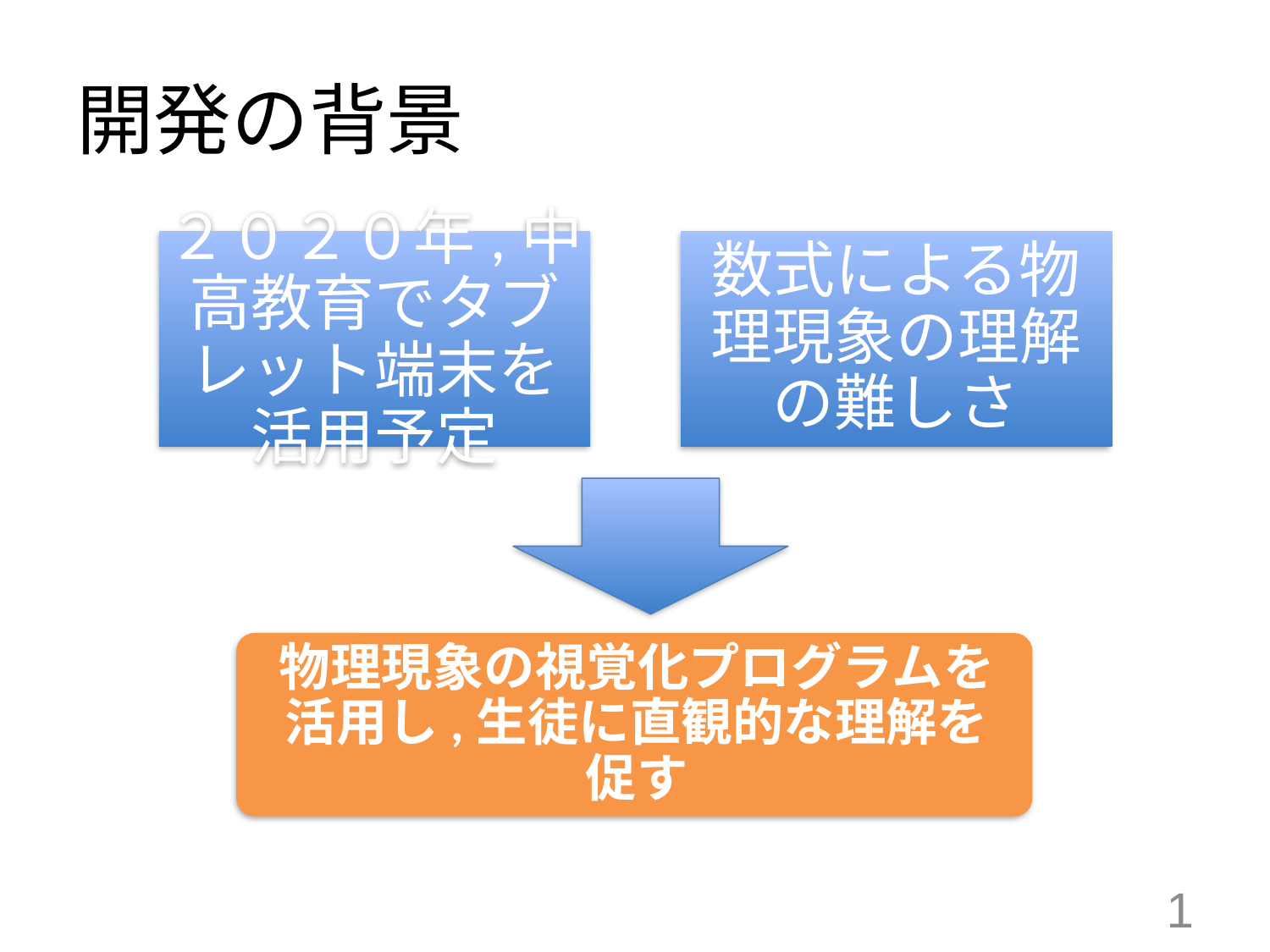

# 開発の背景
２０２０年,中高教育でタブレット端末を活用予定
数式による物理現象の理解の難しさ

物理現象の視覚化プログラムを活用し,生徒に直観的な理解を促す
1